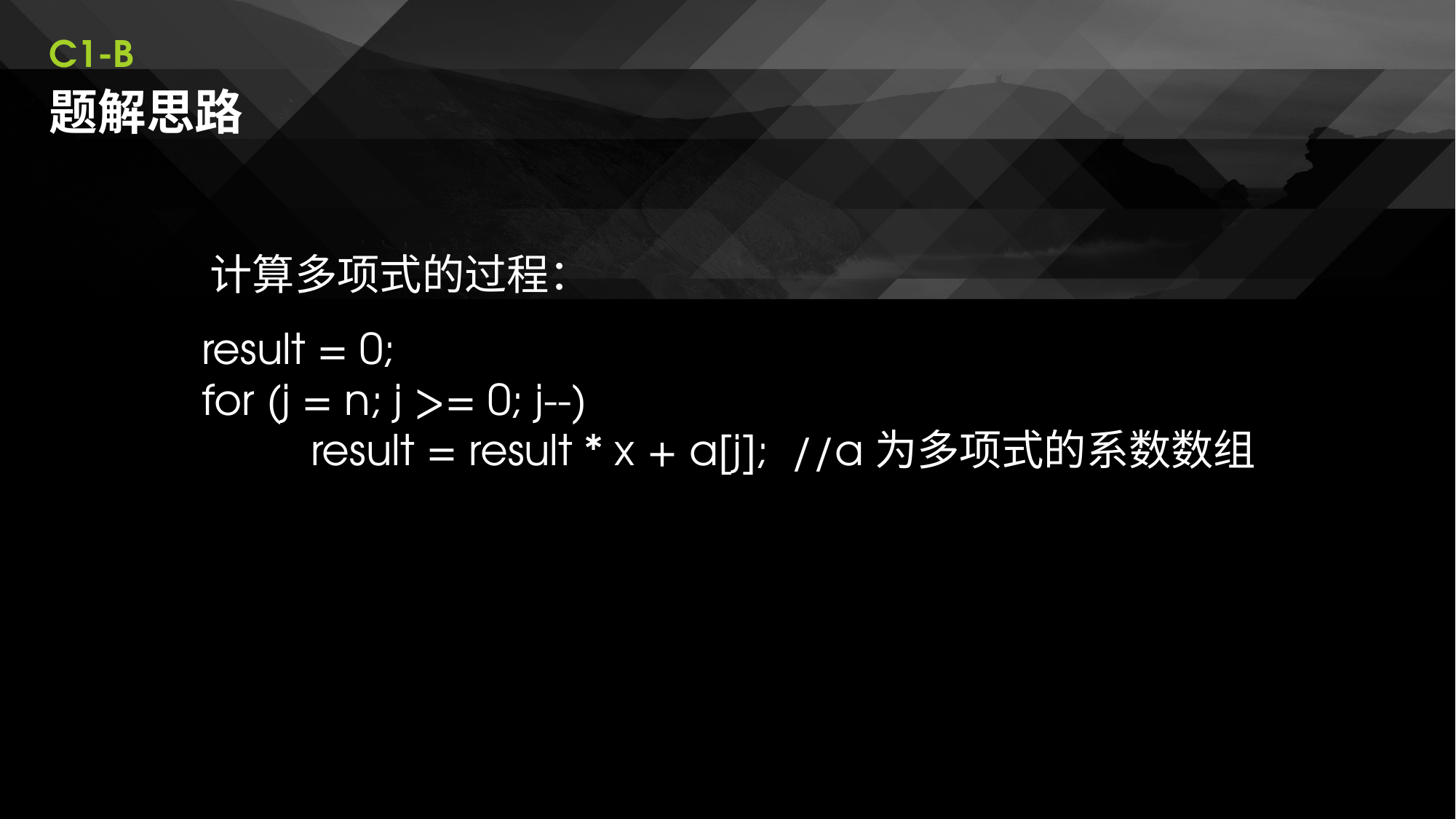

C1-B

题解思路

计算多项式的过程：
result = 0;
for (j = n; j >= 0; j--)
	result = result * x + a[j];  //a为多项式的系数数组